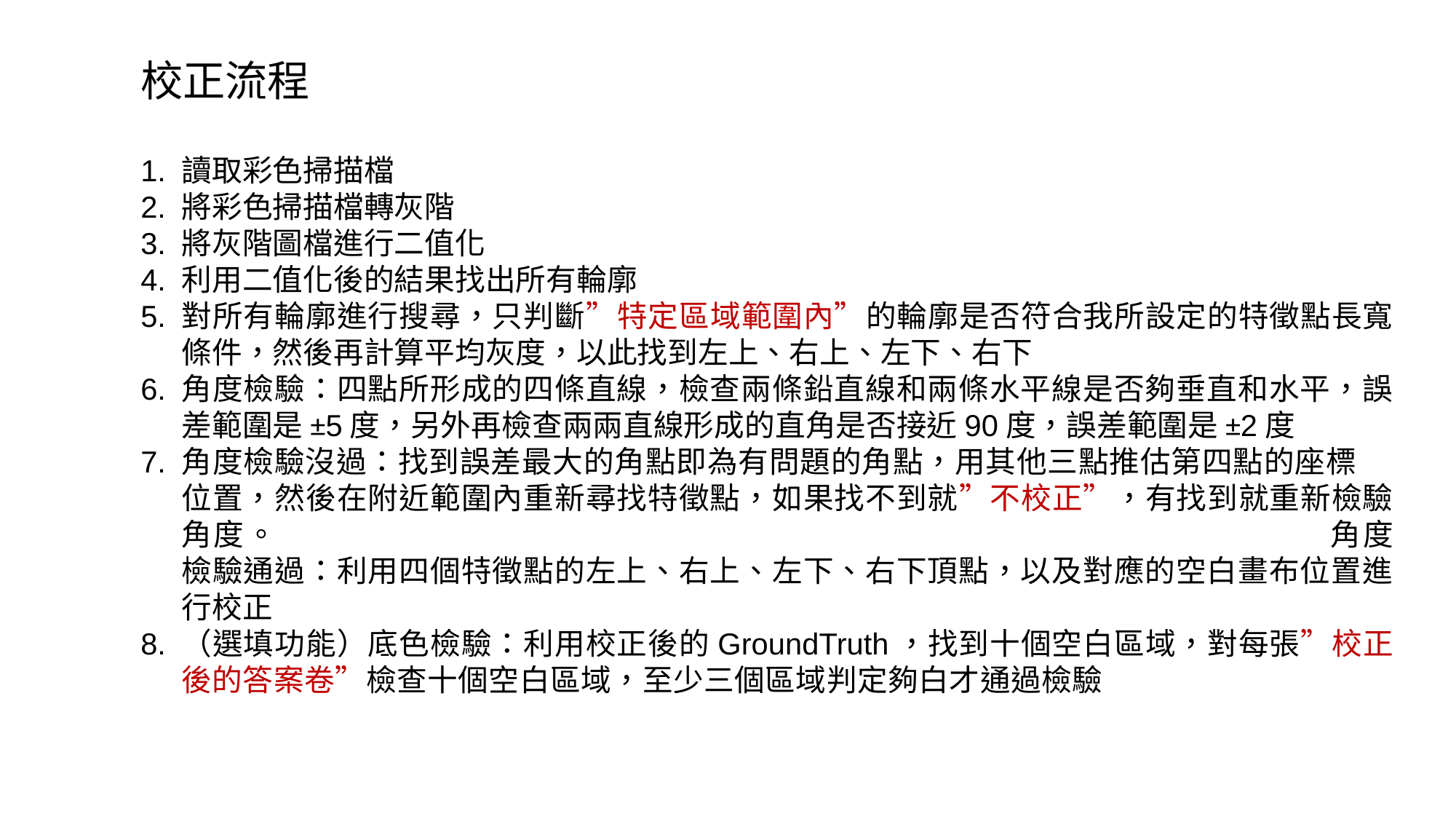

校正流程
讀取彩色掃描檔
將彩色掃描檔轉灰階
將灰階圖檔進行二值化
利用二值化後的結果找出所有輪廓
對所有輪廓進行搜尋，只判斷”特定區域範圍內”的輪廓是否符合我所設定的特徵點長寬條件，然後再計算平均灰度，以此找到左上、右上、左下、右下
角度檢驗：四點所形成的四條直線，檢查兩條鉛直線和兩條水平線是否夠垂直和水平，誤差範圍是±5度，另外再檢查兩兩直線形成的直角是否接近90度，誤差範圍是±2度
角度檢驗沒過：找到誤差最大的角點即為有問題的角點，用其他三點推估第四點的座標      位置，然後在附近範圍內重新尋找特徵點，如果找不到就”不校正”，有找到就重新檢驗角度。										　角度檢驗通過：利用四個特徵點的左上、右上、左下、右下頂點，以及對應的空白畫布位置進行校正
（選填功能）底色檢驗：利用校正後的GroundTruth，找到十個空白區域，對每張”校正後的答案卷”檢查十個空白區域，至少三個區域判定夠白才通過檢驗